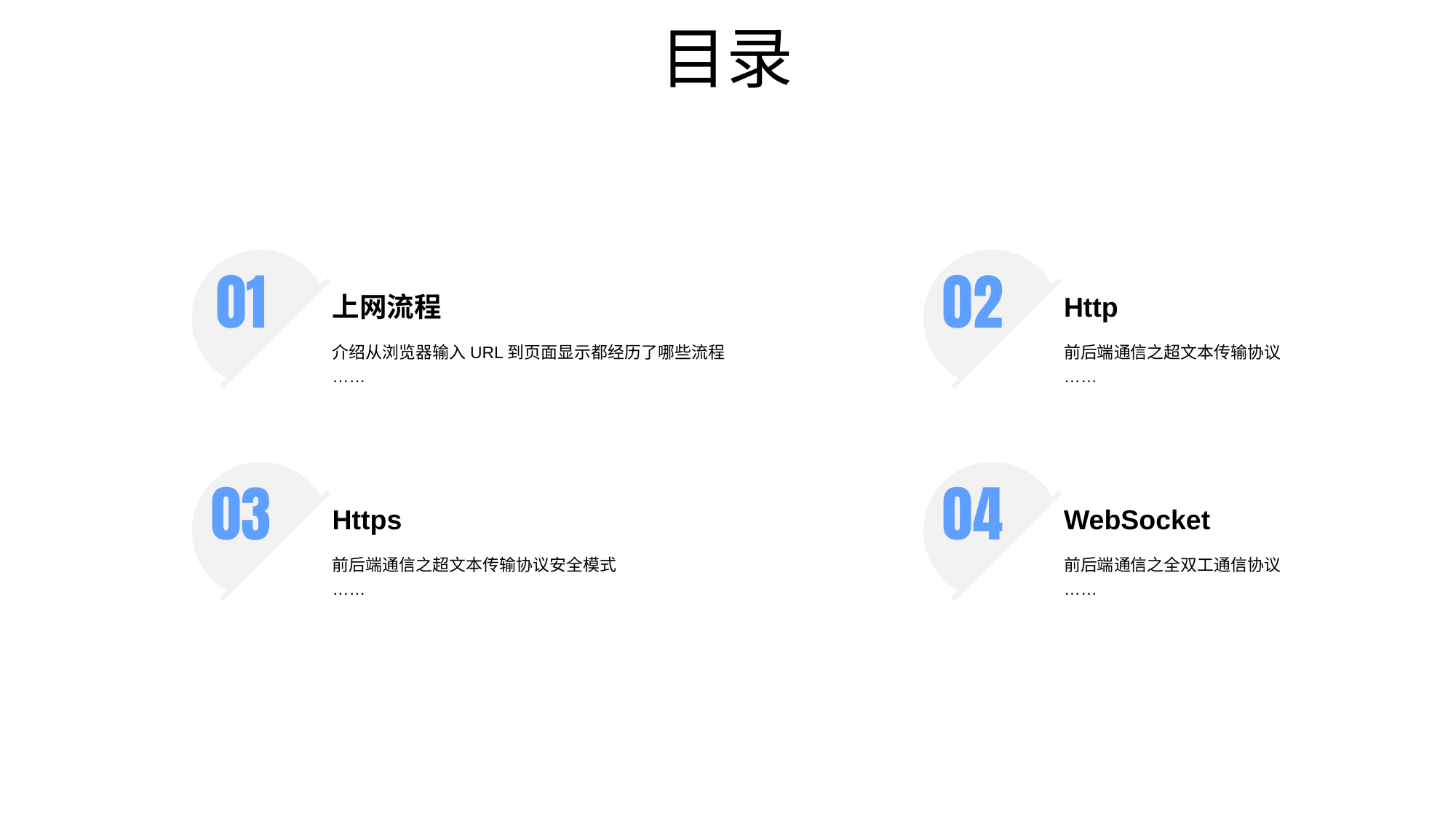

# 目录

01
上网流程
介绍从浏览器输入URL到页面显示都经历了哪些流程
……

02
Http
前后端通信之超文本传输协议
……

03
Https
前后端通信之超文本传输协议安全模式
……

04
WebSocket
前后端通信之全双工通信协议
……